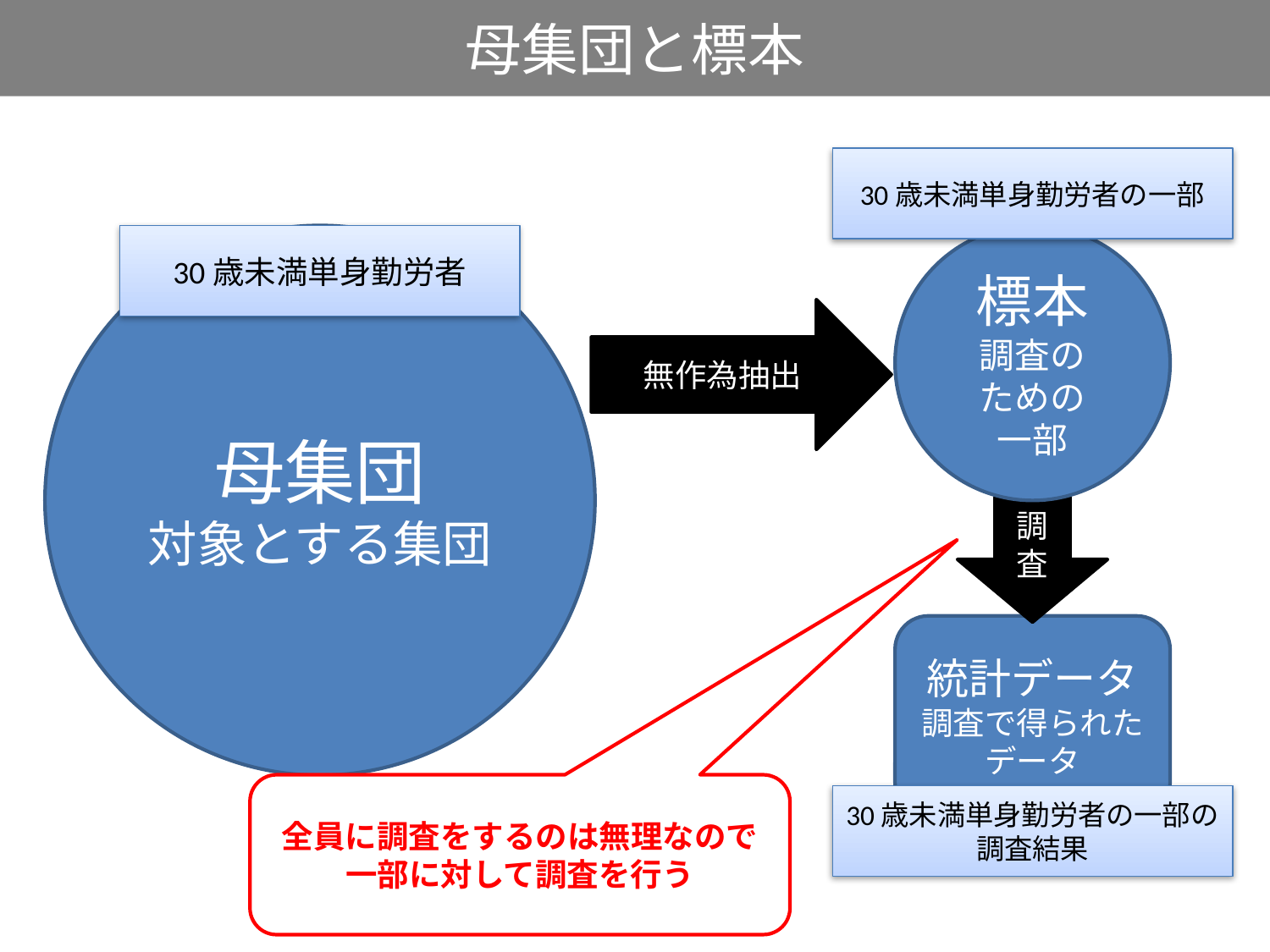

# 母集団と標本
30歳未満単身勤労者の一部
母集団
対象とする集団
30歳未満単身勤労者
標本
調査の
ための
一部
無作為抽出
調査
統計データ
調査で得られた
データ
全員に調査をするのは無理なので
一部に対して調査を行う
30歳未満単身勤労者の一部の
調査結果